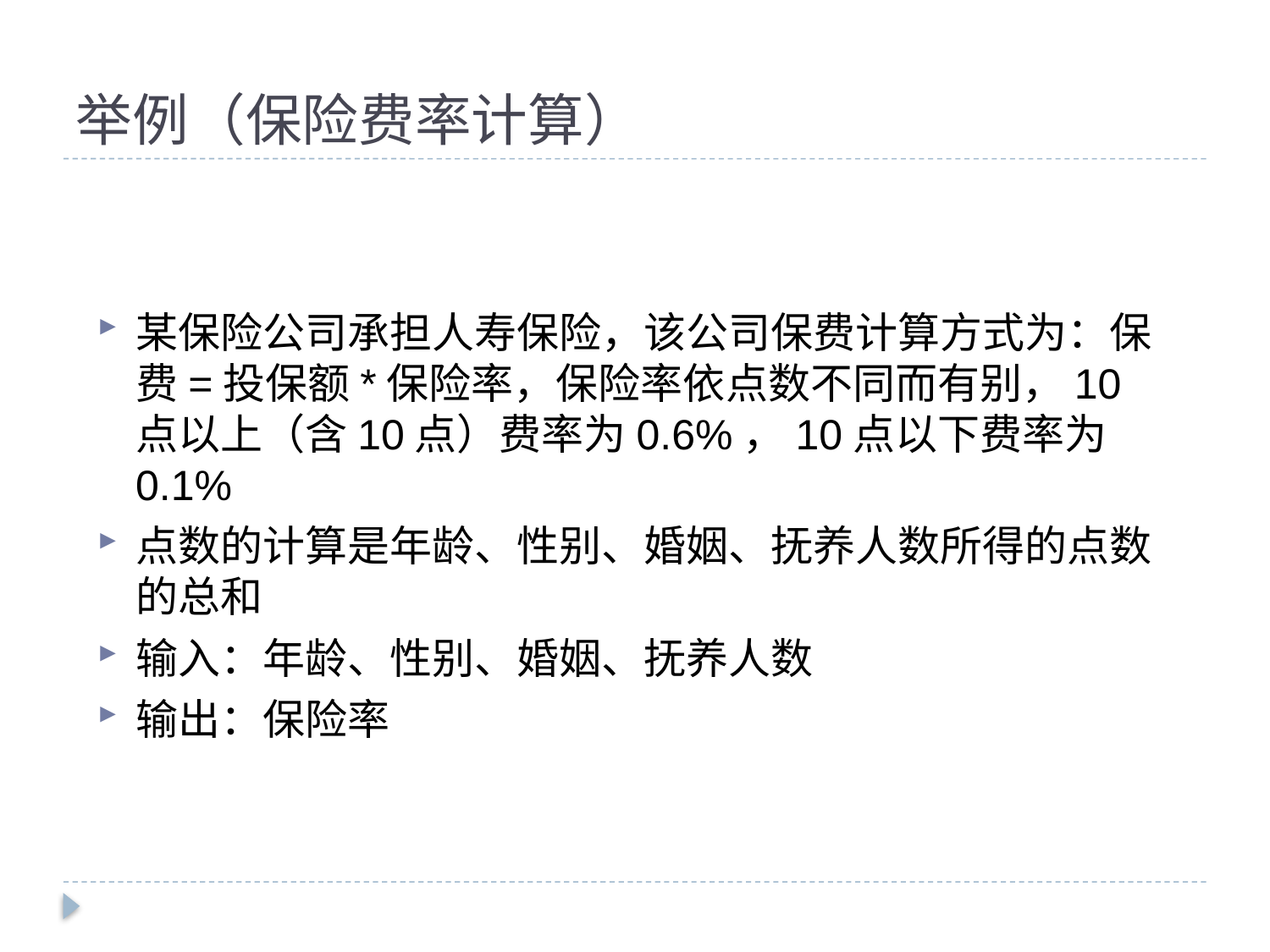

# 举例（保险费率计算）
某保险公司承担人寿保险，该公司保费计算方式为：保费=投保额*保险率，保险率依点数不同而有别，10点以上（含10点）费率为0.6%，10点以下费率为0.1%
点数的计算是年龄、性别、婚姻、抚养人数所得的点数的总和
输入：年龄、性别、婚姻、抚养人数
输出：保险率